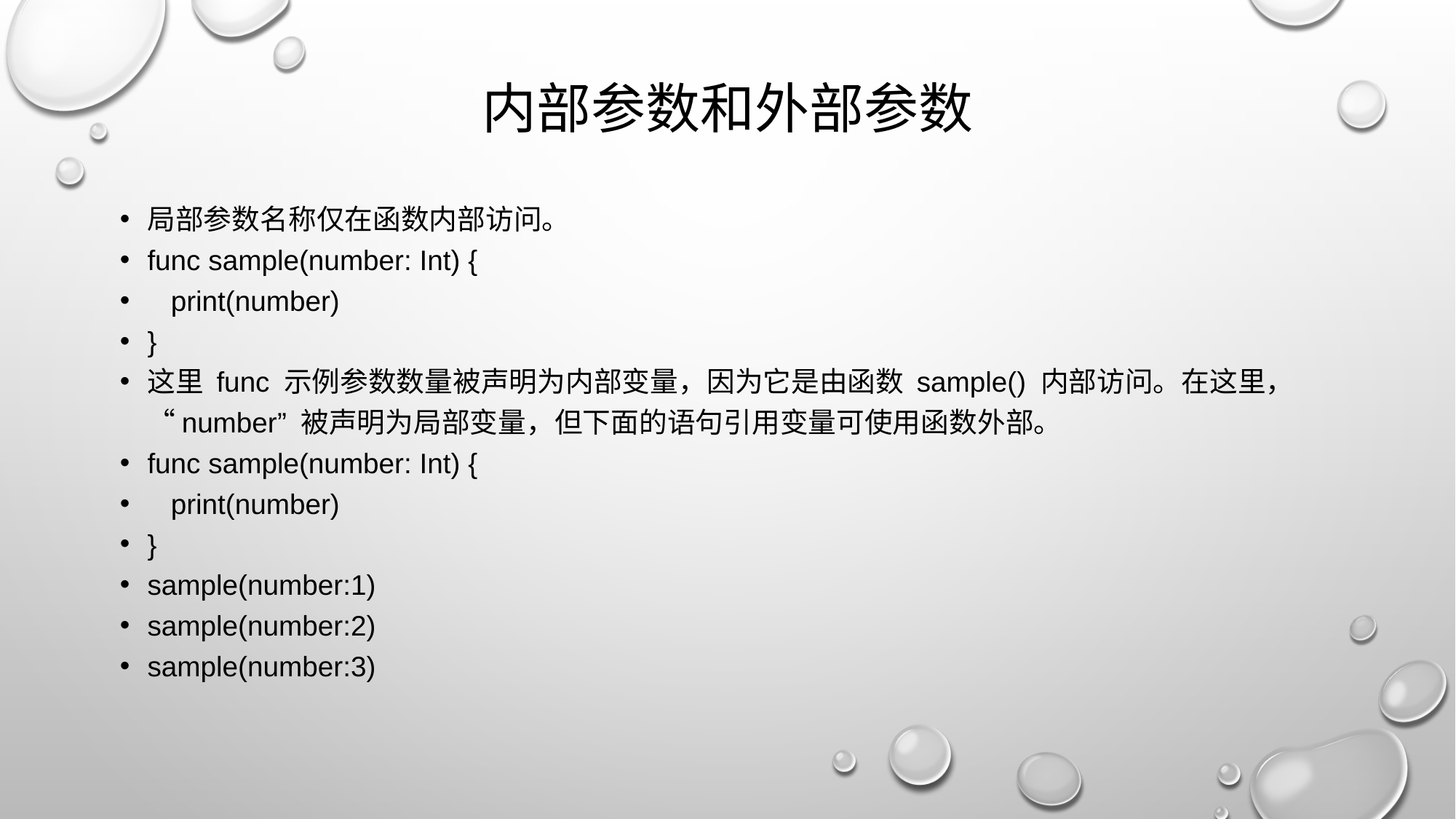

# 内部参数和外部参数
局部参数名称仅在函数内部访问。
func sample(number: Int) {
   print(number)
}
这里 func 示例参数数量被声明为内部变量，因为它是由函数 sample() 内部访问。在这里，“number” 被声明为局部变量，但下面的语句引用变量可使用函数外部。
func sample(number: Int) {
   print(number)
}
sample(number:1)
sample(number:2)
sample(number:3)